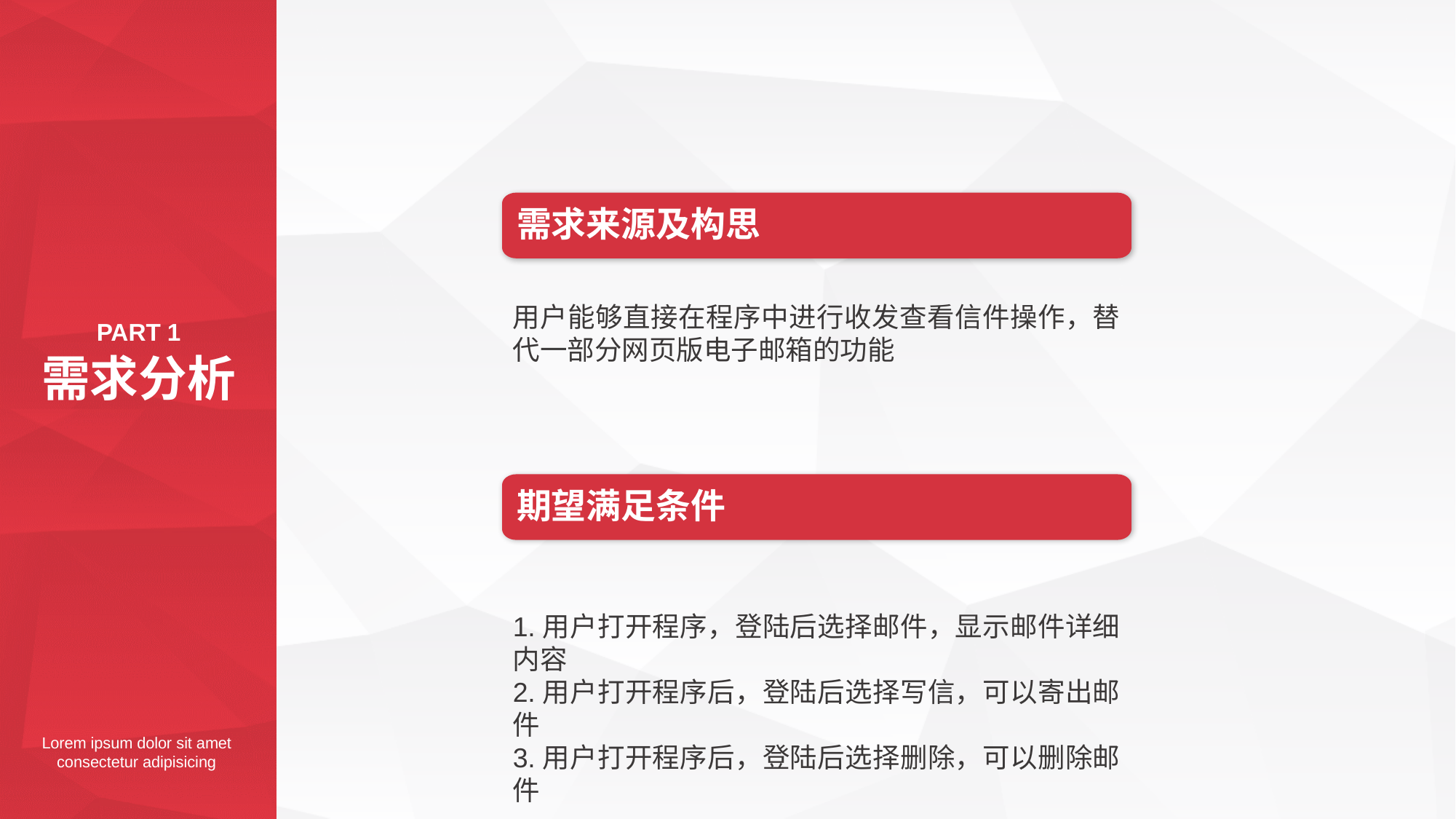

需求来源及构思
用户能够直接在程序中进行收发查看信件操作，替代一部分网页版电子邮箱的功能
PART 1
需求分析
期望满足条件
1.用户打开程序，登陆后选择邮件，显示邮件详细内容
2.用户打开程序后，登陆后选择写信，可以寄出邮件
3.用户打开程序后，登陆后选择删除，可以删除邮件